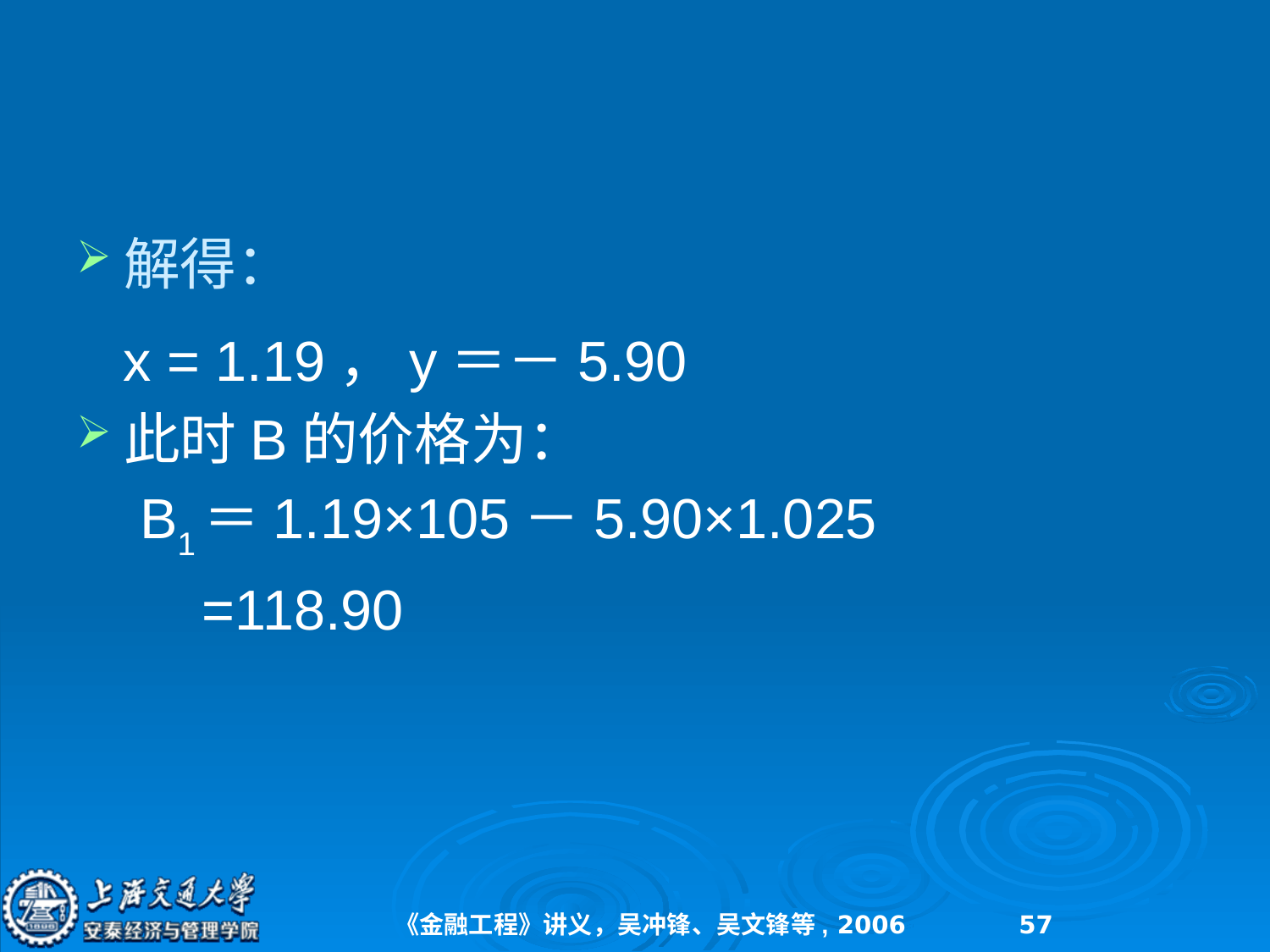

#
解得：
   x = 1.19，y＝－5.90
此时B的价格为：
B1＝1.19×105－5.90×1.025
    =118.90